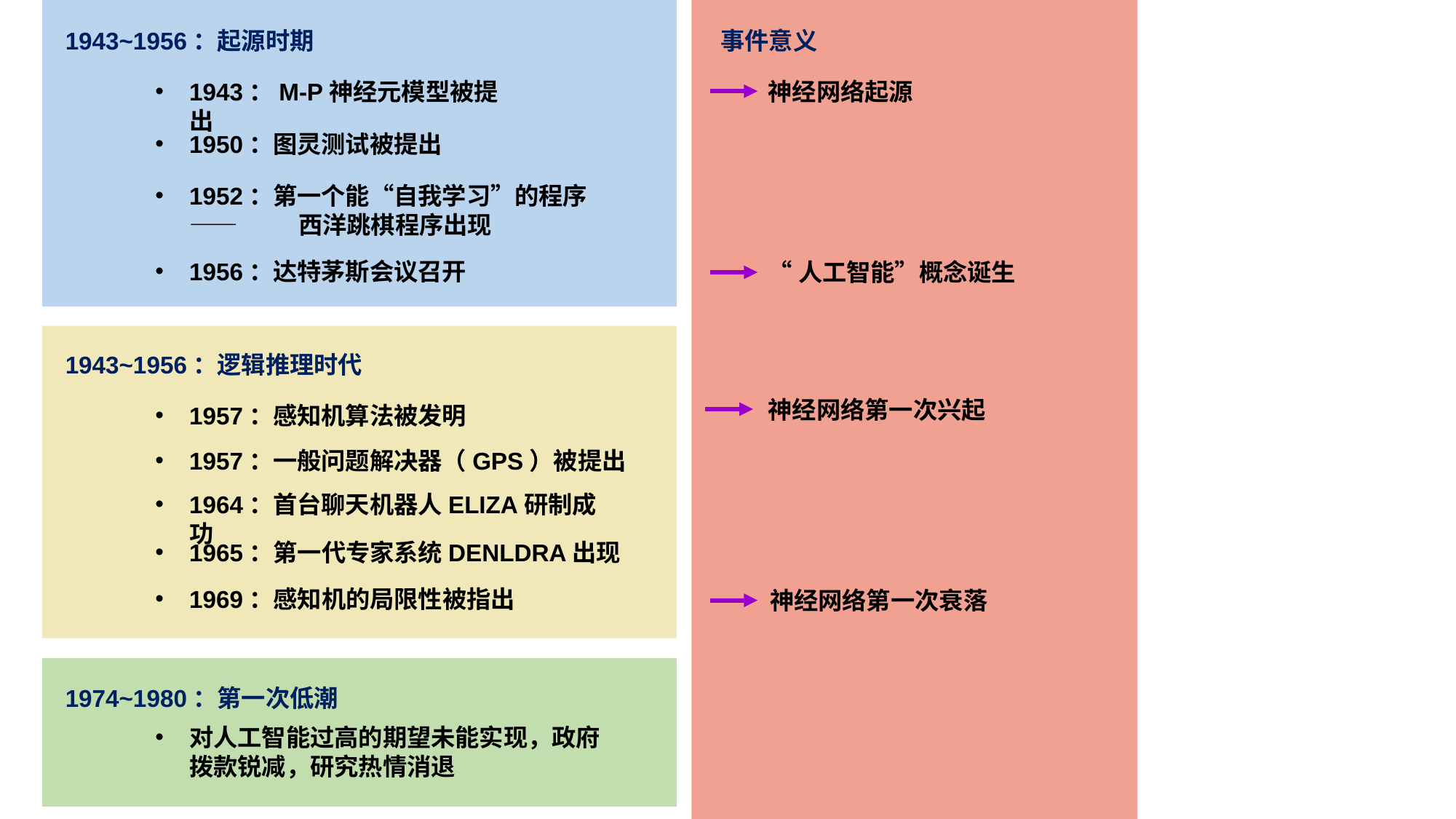

事件意义
1943~1956：起源时期
1943：M-P神经元模型被提出
神经网络起源
1950：图灵测试被提出
1952：第一个能“自我学习”的程序——	西洋跳棋程序出现
1956：达特茅斯会议召开
“人工智能”概念诞生

1943~1956：逻辑推理时代
神经网络第一次兴起
1957：感知机算法被发明
1957：一般问题解决器（GPS）被提出

1964：首台聊天机器人ELIZA研制成功
1965：第一代专家系统DENLDRA出现
1969：感知机的局限性被指出
神经网络第一次衰落

1974~1980：第一次低潮
对人工智能过高的期望未能实现，政府拨款锐减，研究热情消退

1980~1987：知识工程时代
专家系统进入商业化
1980：XCON专家系统成功应用
1983：Hopfield网络成功解决NP难的	旅行商问题
1986：反向传播（BP）算法被发明
神经网络第二次兴起

1987~1993：第二次低潮
知识工程瓶颈导致专家系统应用受限，政府拨款减少，人工智能关注度再次下降

1993~2005：统计学习时代
统计学习兴起
神经网络第二次衰落
1995：支持向量机（SVM）被发明
1997：IBM“深蓝”战胜国际象棋世界冠军
2005——“大数据元年”
神经网络第三次兴起

2005~今天：深度学习时代
2006：“深度学习”概念被提出
2012：AlexNet以强大性能获得ImageNet	图像识别大赛冠军
深度学习开始全面发展
2016：谷歌围棋人工智能AlphaGo击败围	棋世界冠军李世石
人工智能再次受到广泛关注